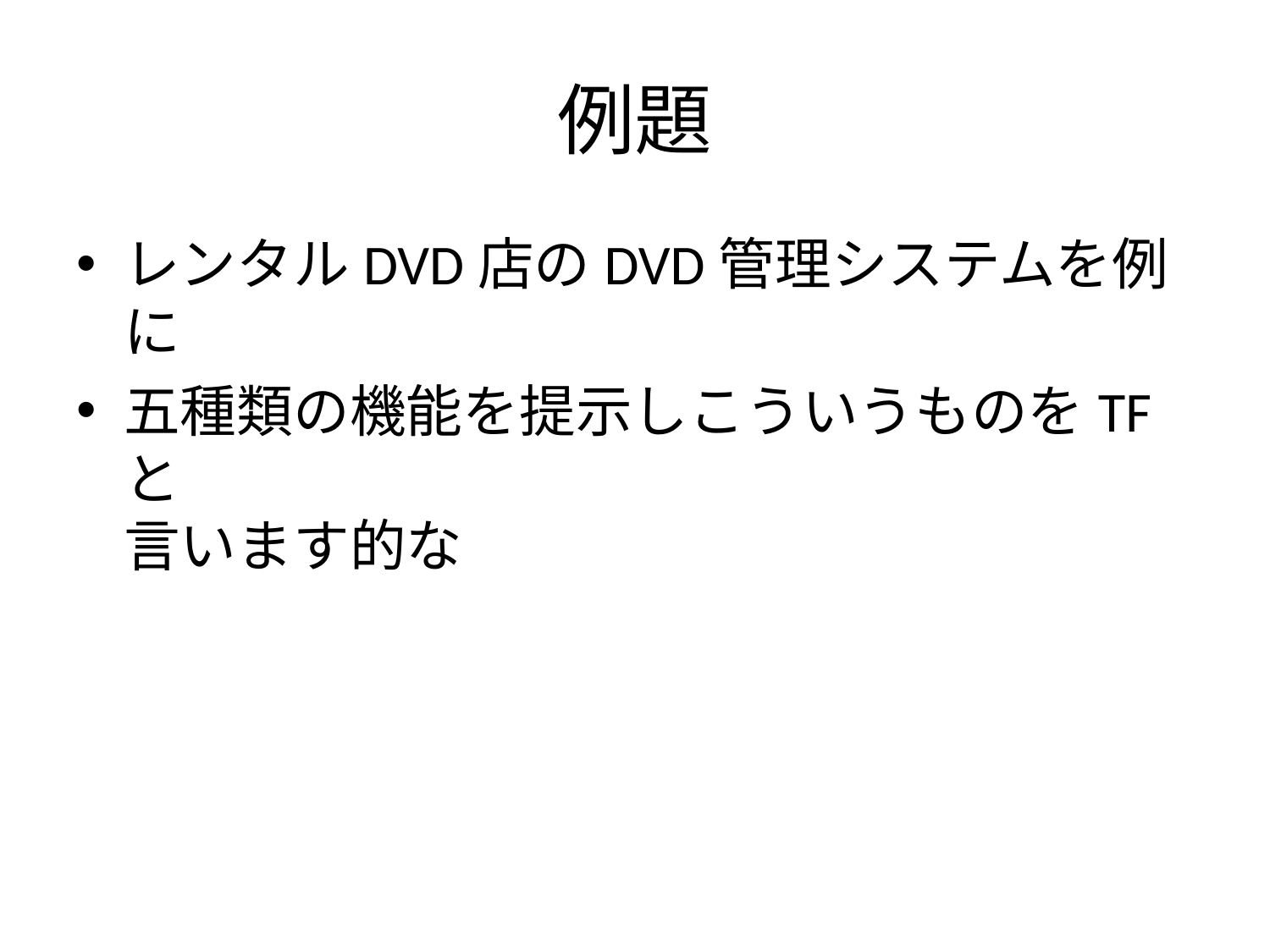

# 例題
レンタルDVD店のDVD管理システムを例に
五種類の機能を提示しこういうものをTFと
言います的な